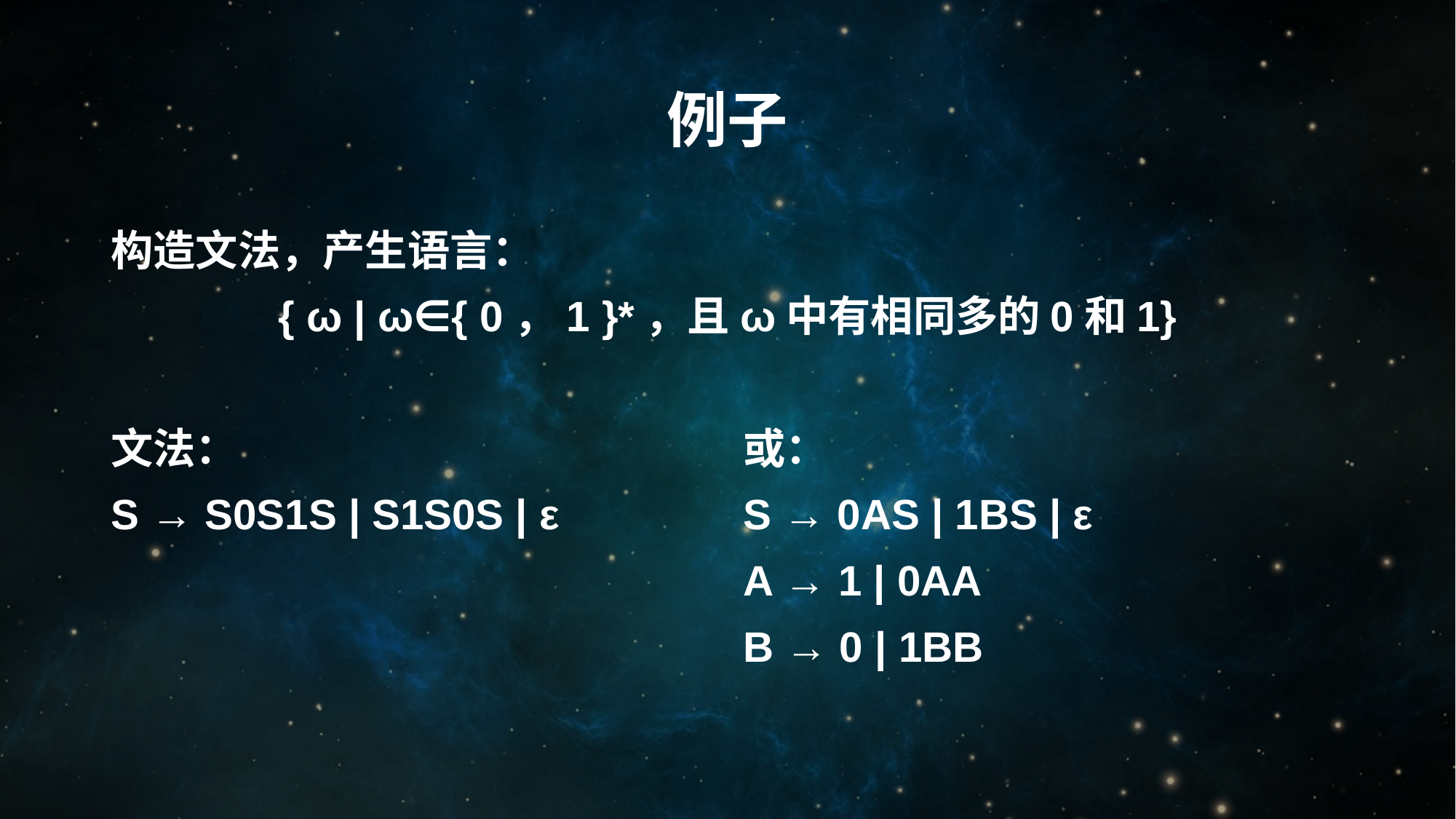

# 例子
构造文法，产生语言：
{ ω | ω∈{ 0，1 }*，且ω中有相同多的0和1}

文法：
S → S0S1S | S1S0S | ε

或：
S → 0AS | 1BS | ε
A → 1 | 0AA
B → 0 | 1BB